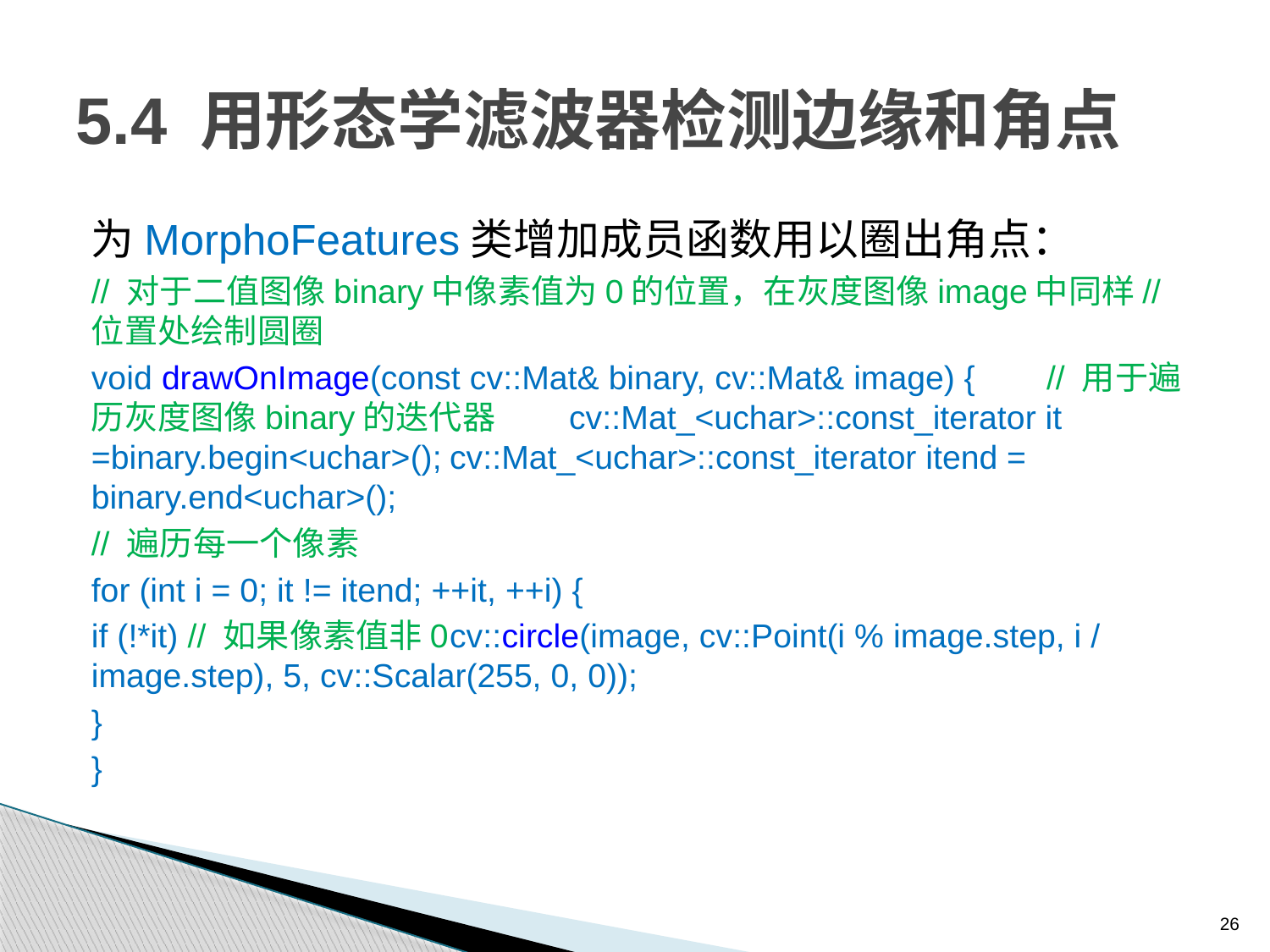

# 5.4 用形态学滤波器检测边缘和角点
为MorphoFeatures类增加成员函数用以圈出角点：
// 对于二值图像binary中像素值为0的位置，在灰度图像image中同样// 位置处绘制圆圈
void drawOnImage(const cv::Mat& binary, cv::Mat& image) {	// 用于遍历灰度图像binary的迭代器     	cv::Mat_<uchar>::const_iterator it  					 =binary.begin<uchar>();		cv::Mat_<uchar>::const_iterator itend = 				 binary.end<uchar>();
	// 遍历每一个像素
	for (int i = 0; it != itend; ++it, ++i) {
		if (!*it) // 如果像素值非0					cv::circle(image, cv::Point(i % image.step, i /  		    image.step), 5, cv::Scalar(255, 0, 0));
	}
}
26